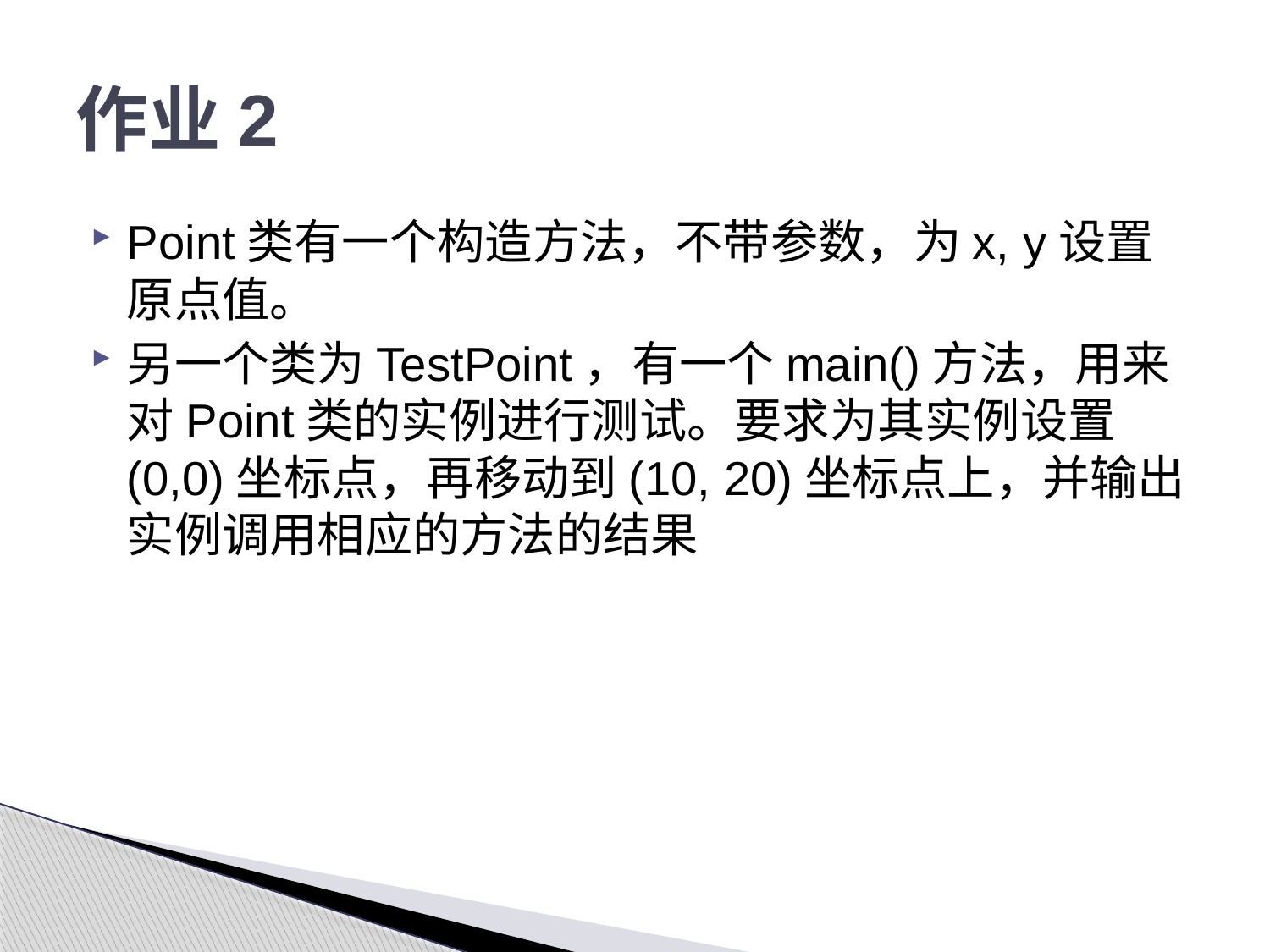

# 作业2
Point类有一个构造方法，不带参数，为x, y设置原点值。
另一个类为TestPoint，有一个main()方法，用来对Point类的实例进行测试。要求为其实例设置(0,0)坐标点，再移动到(10, 20)坐标点上，并输出实例调用相应的方法的结果